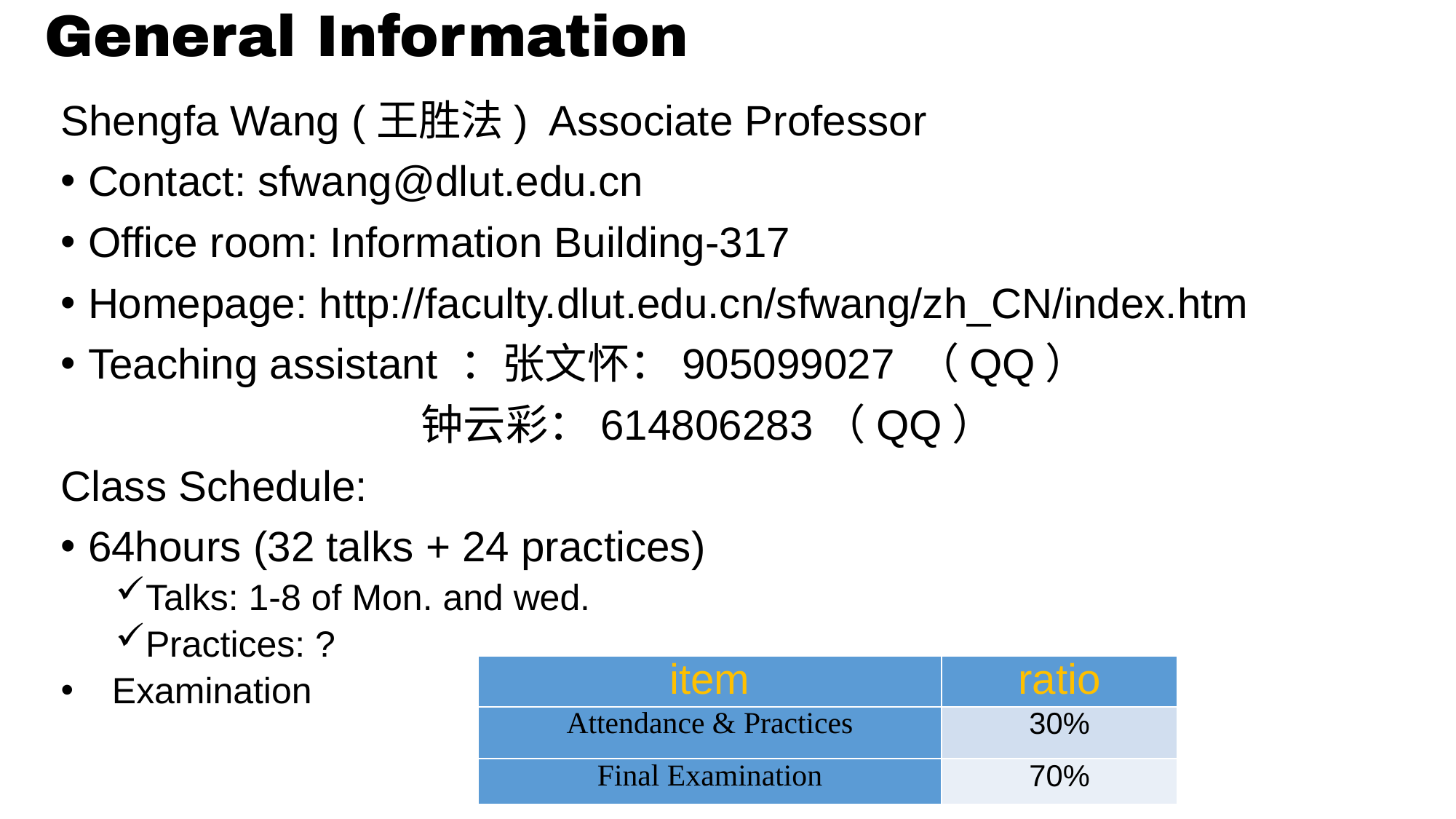

# General Information
Shengfa Wang (王胜法)  Associate Professor
Contact: sfwang@dlut.edu.cn
Office room: Information Building-317
Homepage: http://faculty.dlut.edu.cn/sfwang/zh_CN/index.htm
Teaching assistant ：张文怀：905099027 （QQ）
                                     钟云彩：614806283（QQ）
Class Schedule:
64hours (32 talks + 24 practices)
Talks: 1-8 of Mon. and wed.
Practices: ?
 Examination
| item | ratio |
| --- | --- |
| Attendance & Practices | 30% |
| Final Examination | 70% |